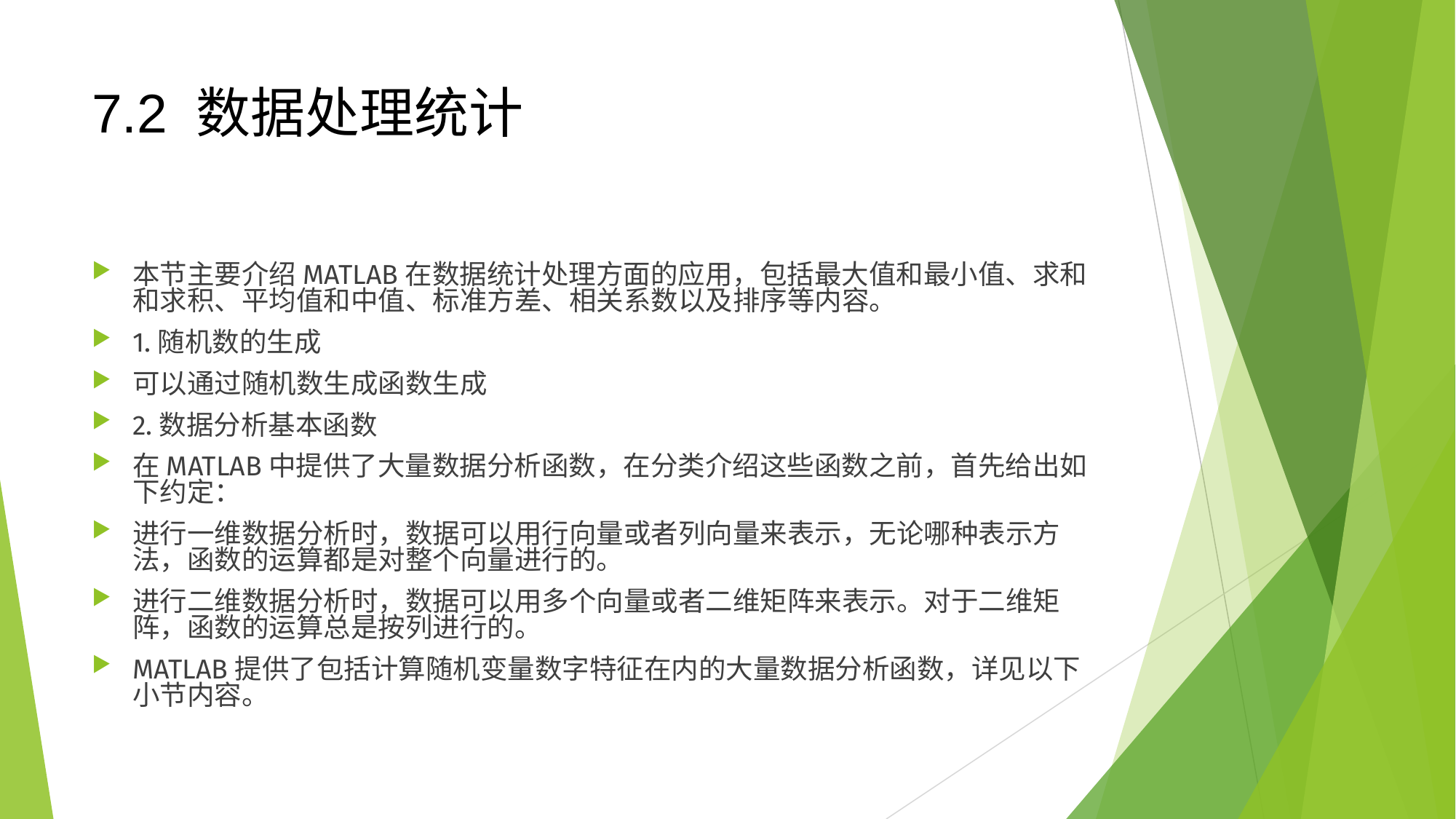

7.2 数据处理统计
本节主要介绍MATLAB在数据统计处理方面的应用，包括最大值和最小值、求和和求积、平均值和中值、标准方差、相关系数以及排序等内容。
1.随机数的生成
可以通过随机数生成函数生成
2.数据分析基本函数
在MATLAB中提供了大量数据分析函数，在分类介绍这些函数之前，首先给出如下约定：
进行一维数据分析时，数据可以用行向量或者列向量来表示，无论哪种表示方法，函数的运算都是对整个向量进行的。
进行二维数据分析时，数据可以用多个向量或者二维矩阵来表示。对于二维矩阵，函数的运算总是按列进行的。
MATLAB提供了包括计算随机变量数字特征在内的大量数据分析函数，详见以下小节内容。